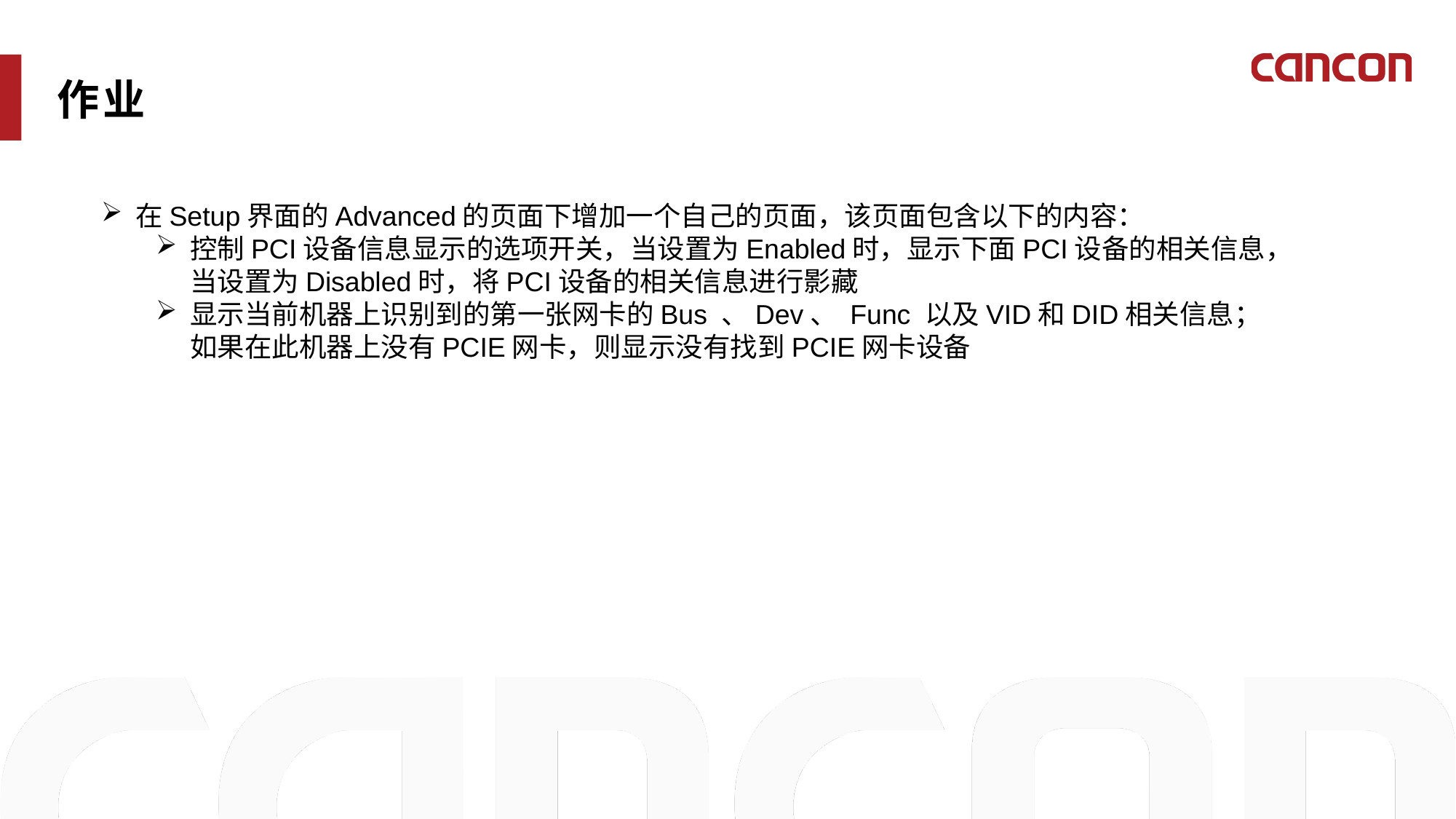

作业
在Setup界面的Advanced的页面下增加一个自己的页面，该页面包含以下的内容：
控制PCI设备信息显示的选项开关，当设置为Enabled时，显示下面PCI设备的相关信息，当设置为Disabled时，将PCI设备的相关信息进行影藏
显示当前机器上识别到的第一张网卡的Bus 、Dev、 Func 以及VID和DID相关信息；如果在此机器上没有PCIE网卡，则显示没有找到PCIE网卡设备